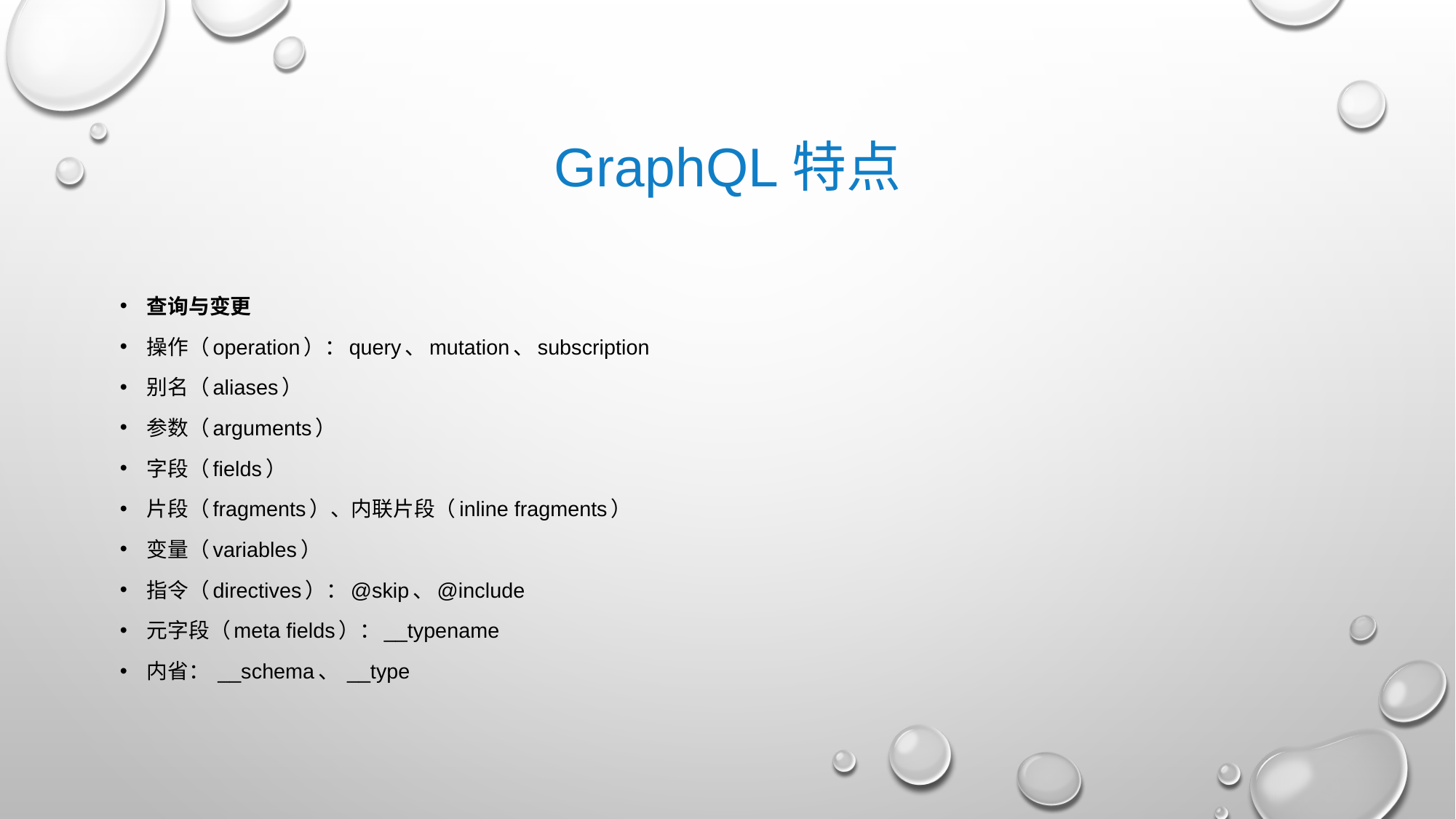

# Graphql特点
查询与变更
操作（operation）：query、mutation、subscription
别名（aliases）
参数（arguments）
字段（fields）
片段（fragments）、内联片段（inline fragments）
变量（variables）
指令（directives）：@skip、@include
元字段（meta fields）：__typename
内省： __schema、 __type